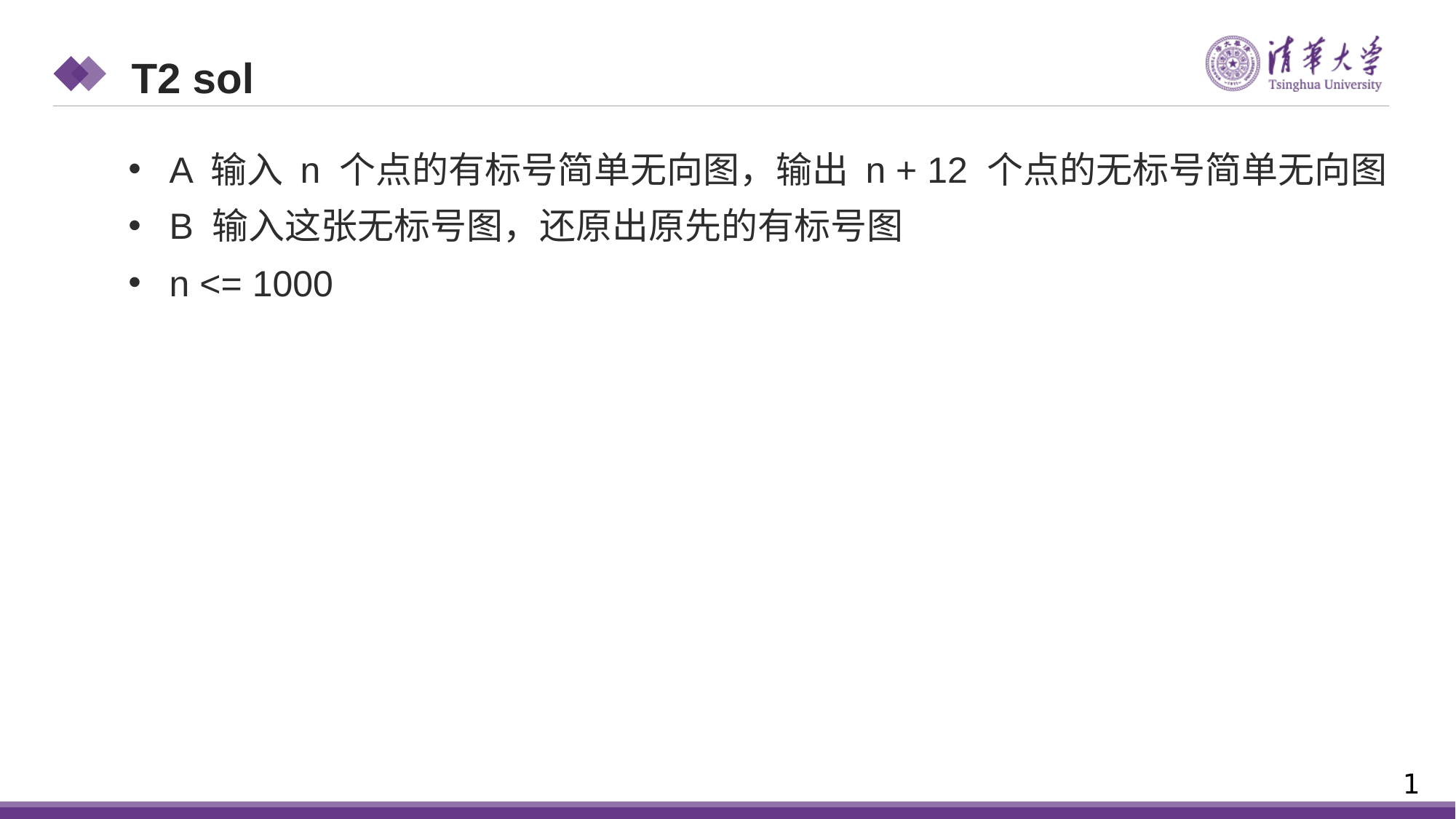

T2 sol
A 输入 n 个点的有标号简单无向图，输出 n + 12 个点的无标号简单无向图
B 输入这张无标号图，还原出原先的有标号图
n <= 1000
1